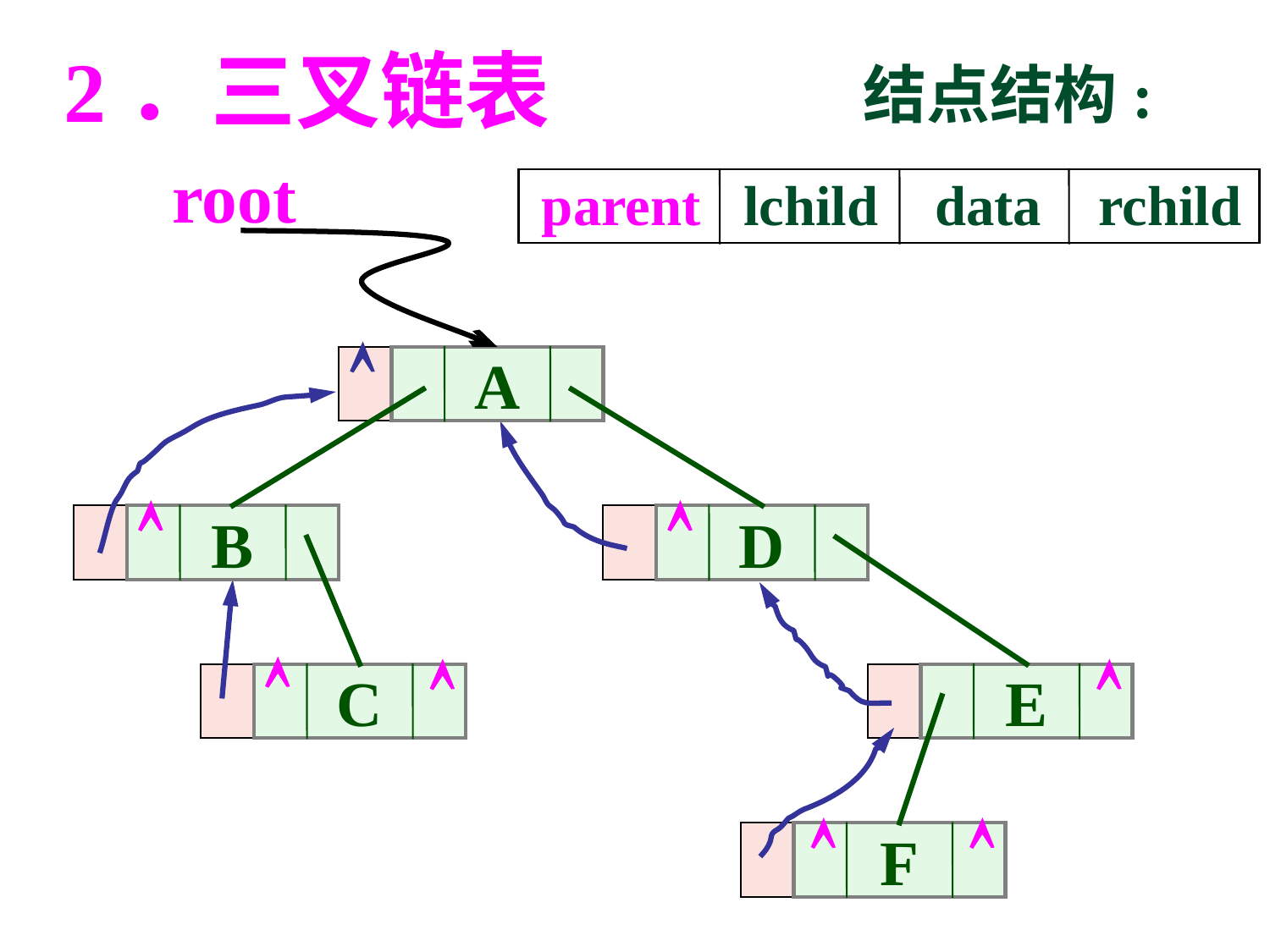

2．三叉链表
结点结构:
root

A

∧
∧
B

D

∧
∧
∧
C

E

∧
∧
F

parent   lchild    data    rchild

∧